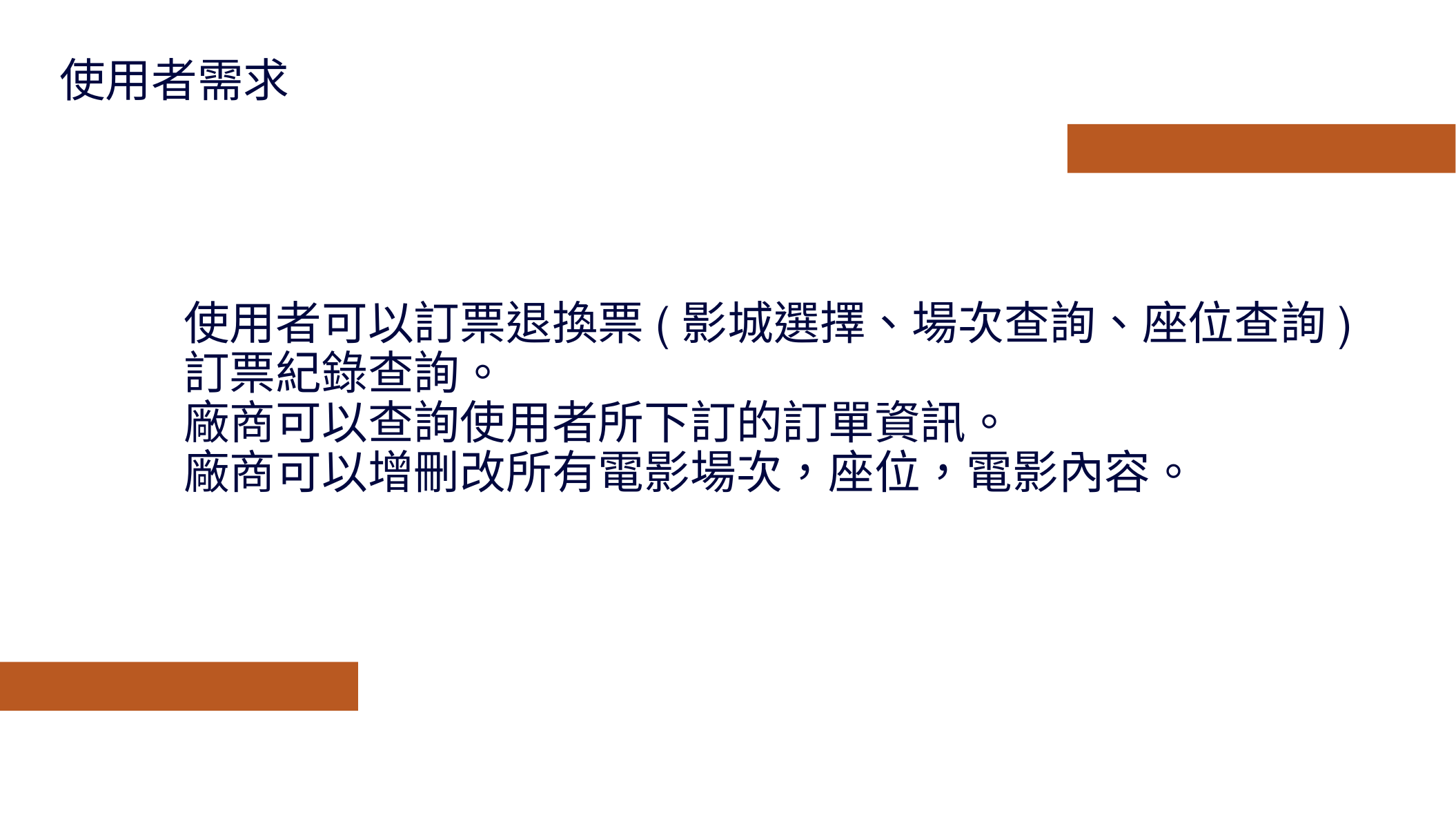

使用者需求

使用者可以訂票退換票(影城選擇、場次查詢、座位查詢)
訂票紀錄查詢。
廠商可以查詢使用者所下訂的訂單資訊。
廠商可以增刪改所有電影場次，座位，電影內容。